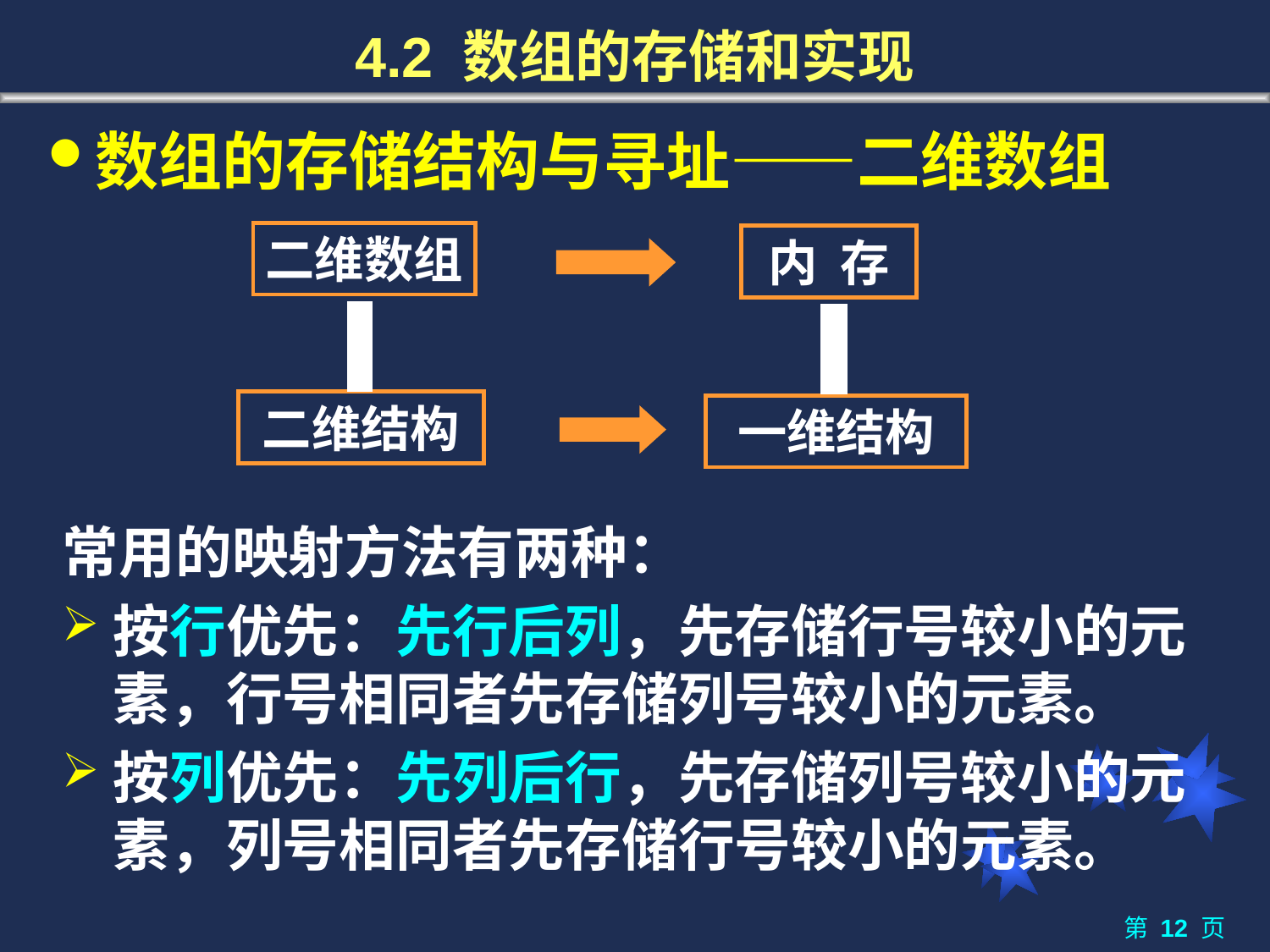

# 4.2 数组的存储和实现
数组的存储结构与寻址——二维数组
二维数组
内  存

二维结构
一维结构

常用的映射方法有两种：
按行优先：先行后列，先存储行号较小的元素，行号相同者先存储列号较小的元素。
按列优先：先列后行，先存储列号较小的元素，列号相同者先存储行号较小的元素。
第 12 页